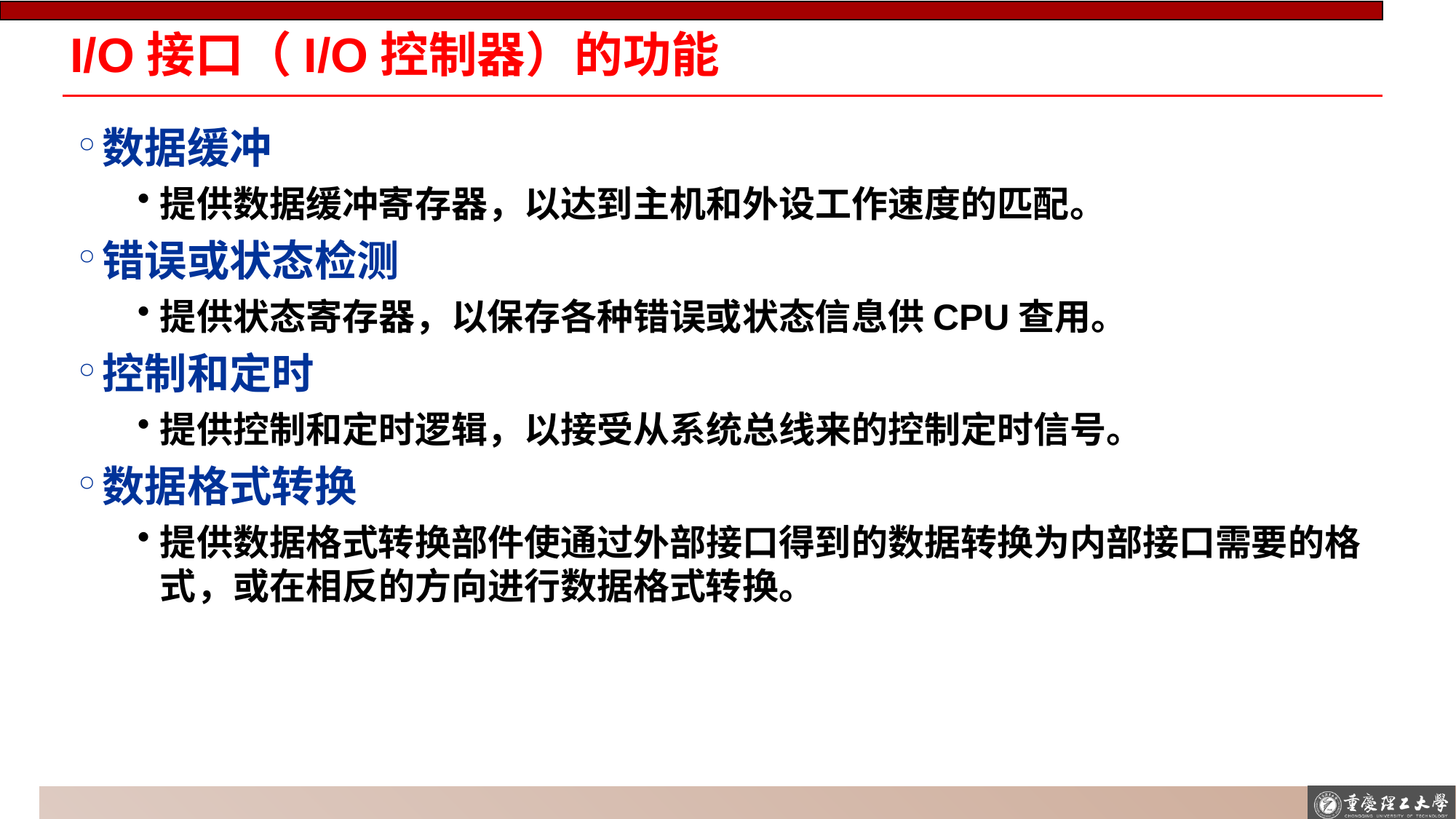

# I/O接口（I/O控制器）的功能
数据缓冲
提供数据缓冲寄存器，以达到主机和外设工作速度的匹配。
错误或状态检测
提供状态寄存器，以保存各种错误或状态信息供CPU查用。
控制和定时
提供控制和定时逻辑，以接受从系统总线来的控制定时信号。
数据格式转换
提供数据格式转换部件使通过外部接口得到的数据转换为内部接口需要的格式，或在相反的方向进行数据格式转换。